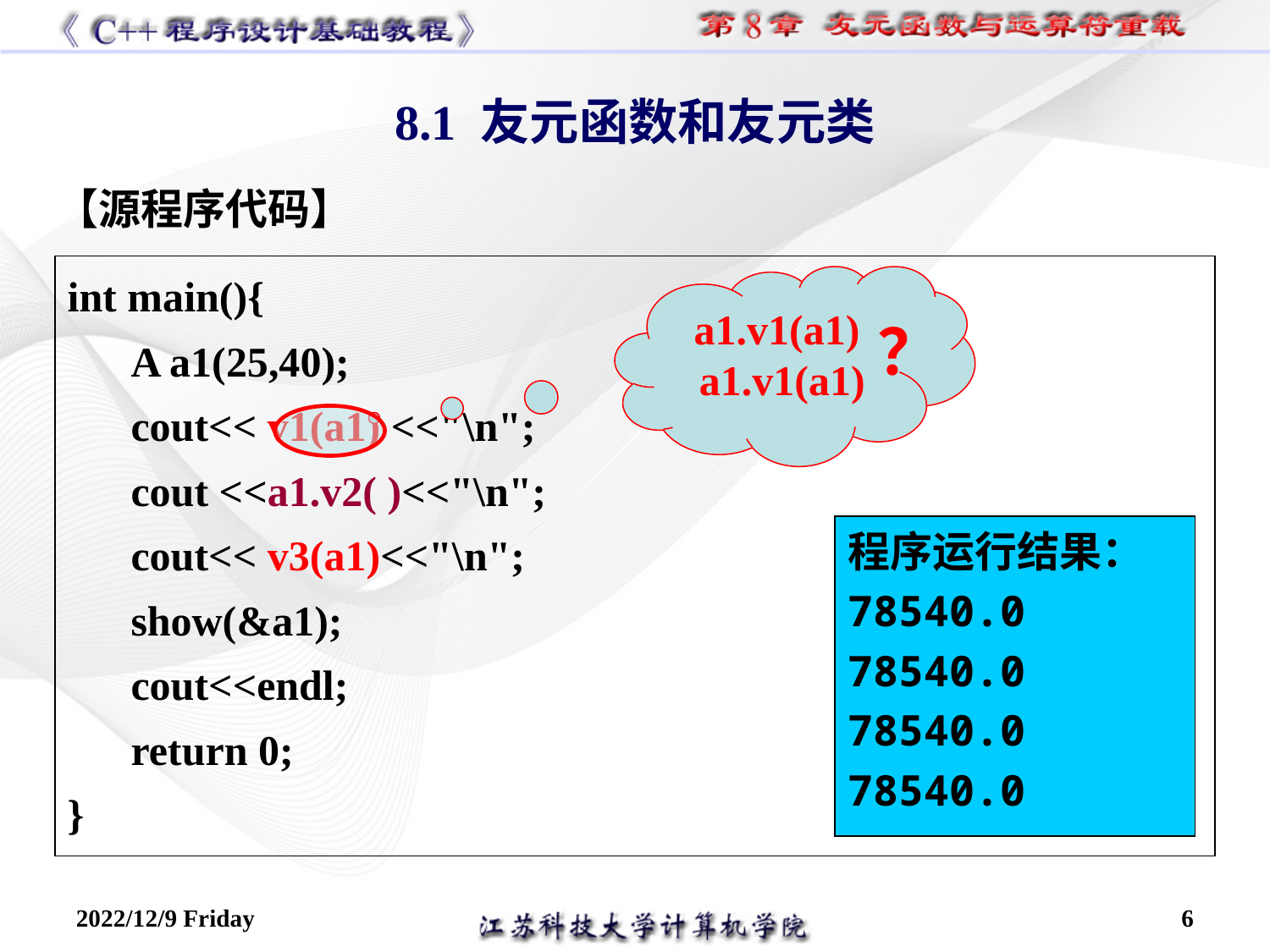

8.1 友元函数和友元类
【源程序代码】
int main(){
A a1(25,40);
cout<< v1(a1) <<"\n";
cout <<a1.v2( )<<"\n";
cout<< v3(a1)<<"\n";
show(&a1);
cout<<endl;
return 0;
}
a1.v1(a1)
a1.v1(a1)
？

程序运行结果：
78540.0
78540.0
78540.0
78540.0